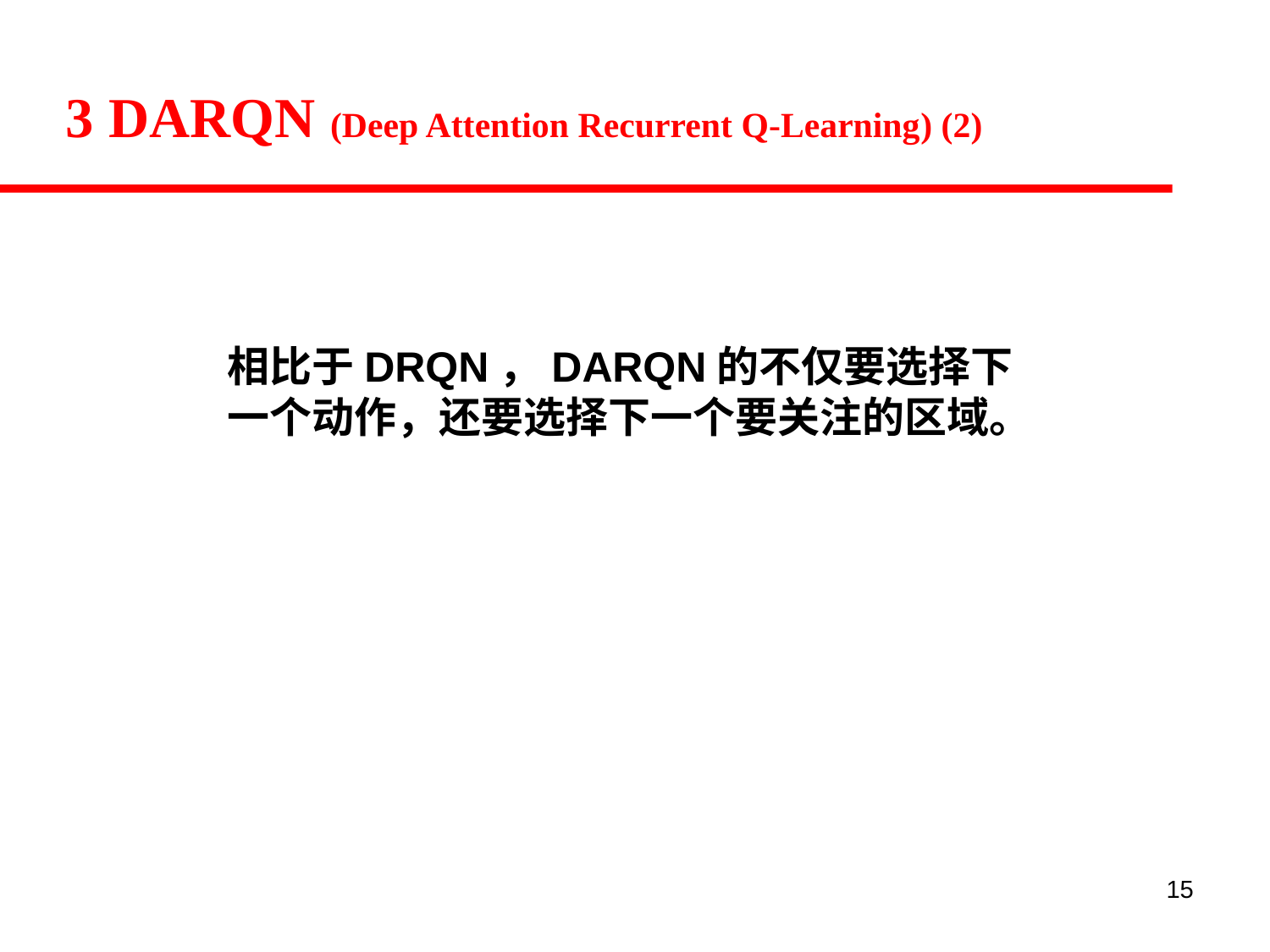

3 DARQN (Deep Attention Recurrent Q-Learning) (2)

相比于DRQN，DARQN的不仅要选择下一个动作，还要选择下一个要关注的区域。
15